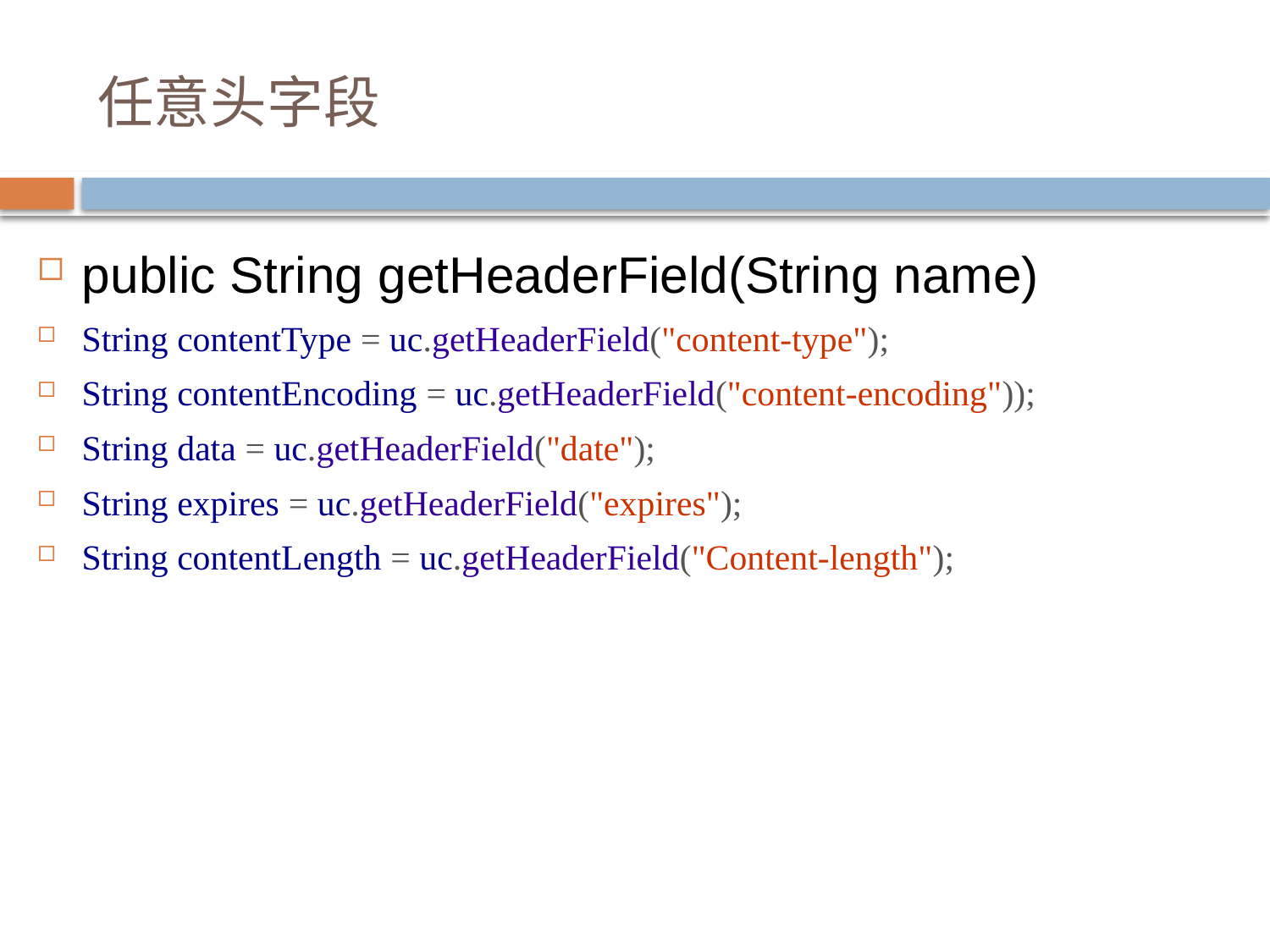

# 任意头字段
public String getHeaderField(String name)
String contentType = uc.getHeaderField("content-type");
String contentEncoding = uc.getHeaderField("content-encoding"));
String data = uc.getHeaderField("date");
String expires = uc.getHeaderField("expires");
String contentLength = uc.getHeaderField("Content-length");